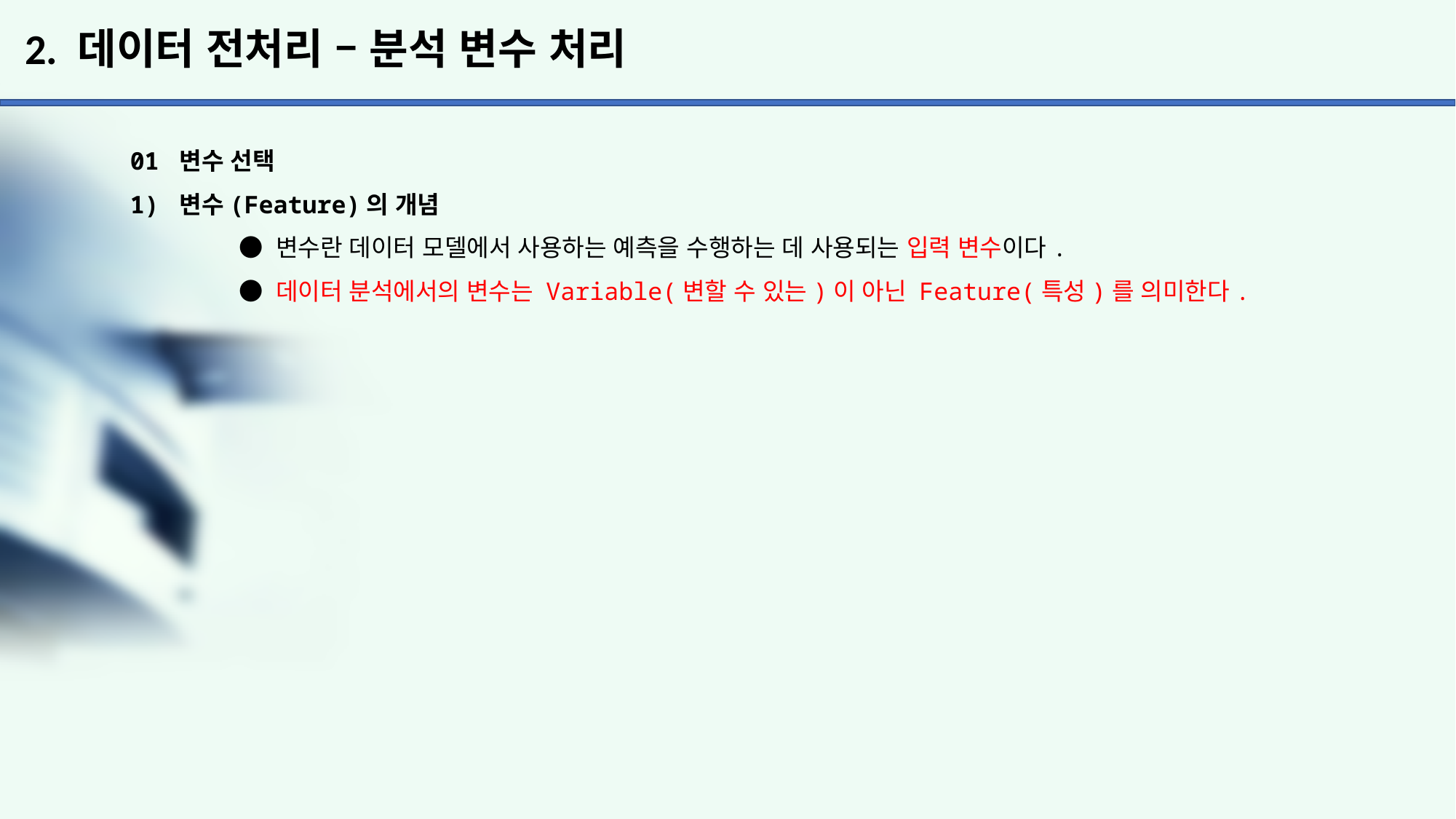

# 2. 데이터 전처리 – 분석 변수 처리
01 변수 선택
1) 변수(Feature)의 개념
	● 변수란 데이터 모델에서 사용하는 예측을 수행하는 데 사용되는 입력 변수이다.
	● 데이터 분석에서의 변수는 Variable(변할 수 있는)이 아닌 Feature(특성)를 의미한다.